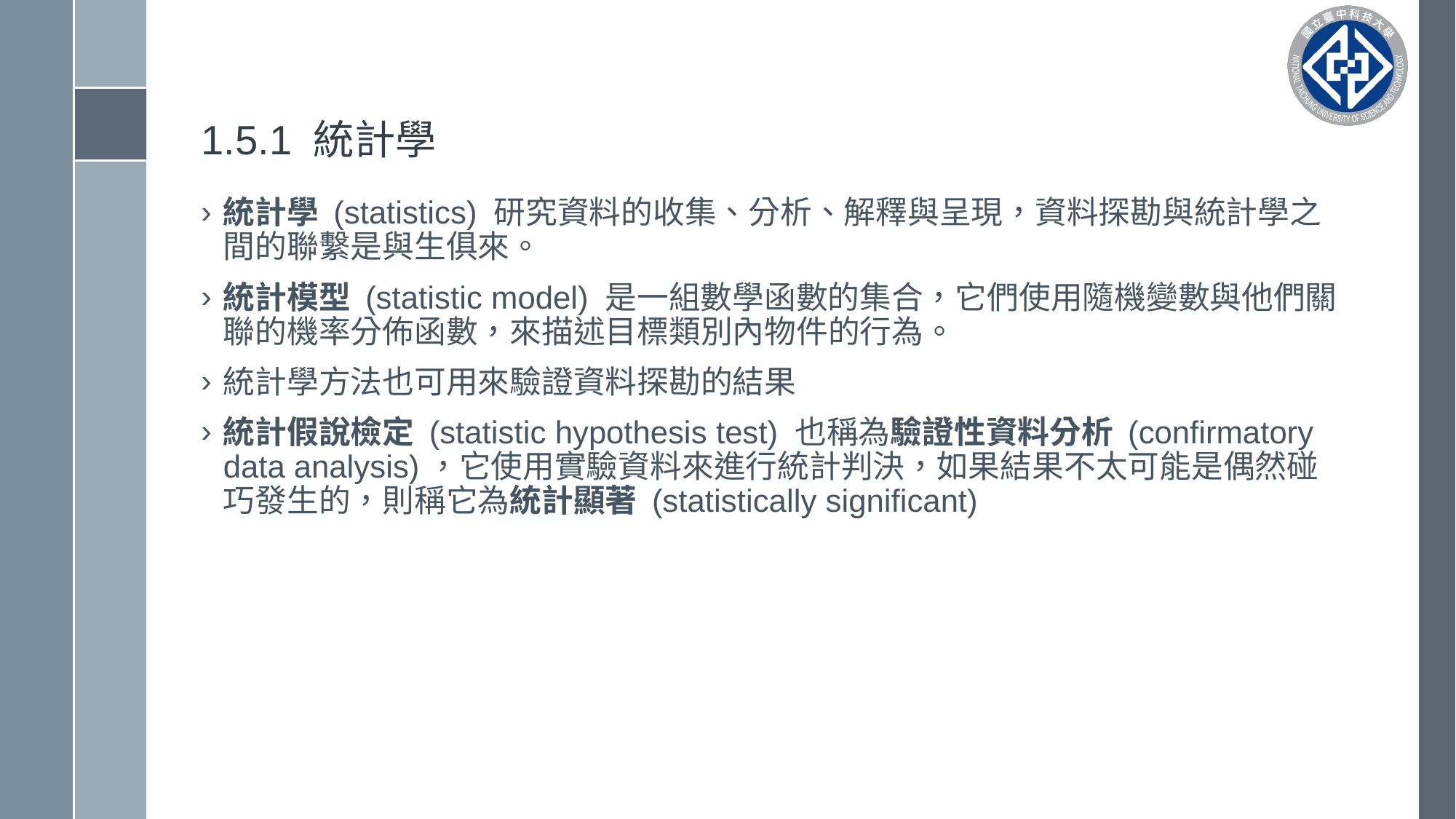

# 1.5.1 統計學
統計學 (statistics) 研究資料的收集、分析、解釋與呈現，資料探勘與統計學之間的聯繫是與生俱來。
統計模型 (statistic model) 是一組數學函數的集合，它們使用隨機變數與他們關聯的機率分佈函數，來描述目標類別內物件的行為。
統計學方法也可用來驗證資料探勘的結果
統計假說檢定 (statistic hypothesis test) 也稱為驗證性資料分析 (confirmatory data analysis)，它使用實驗資料來進行統計判決，如果結果不太可能是偶然碰巧發生的，則稱它為統計顯著 (statistically significant)